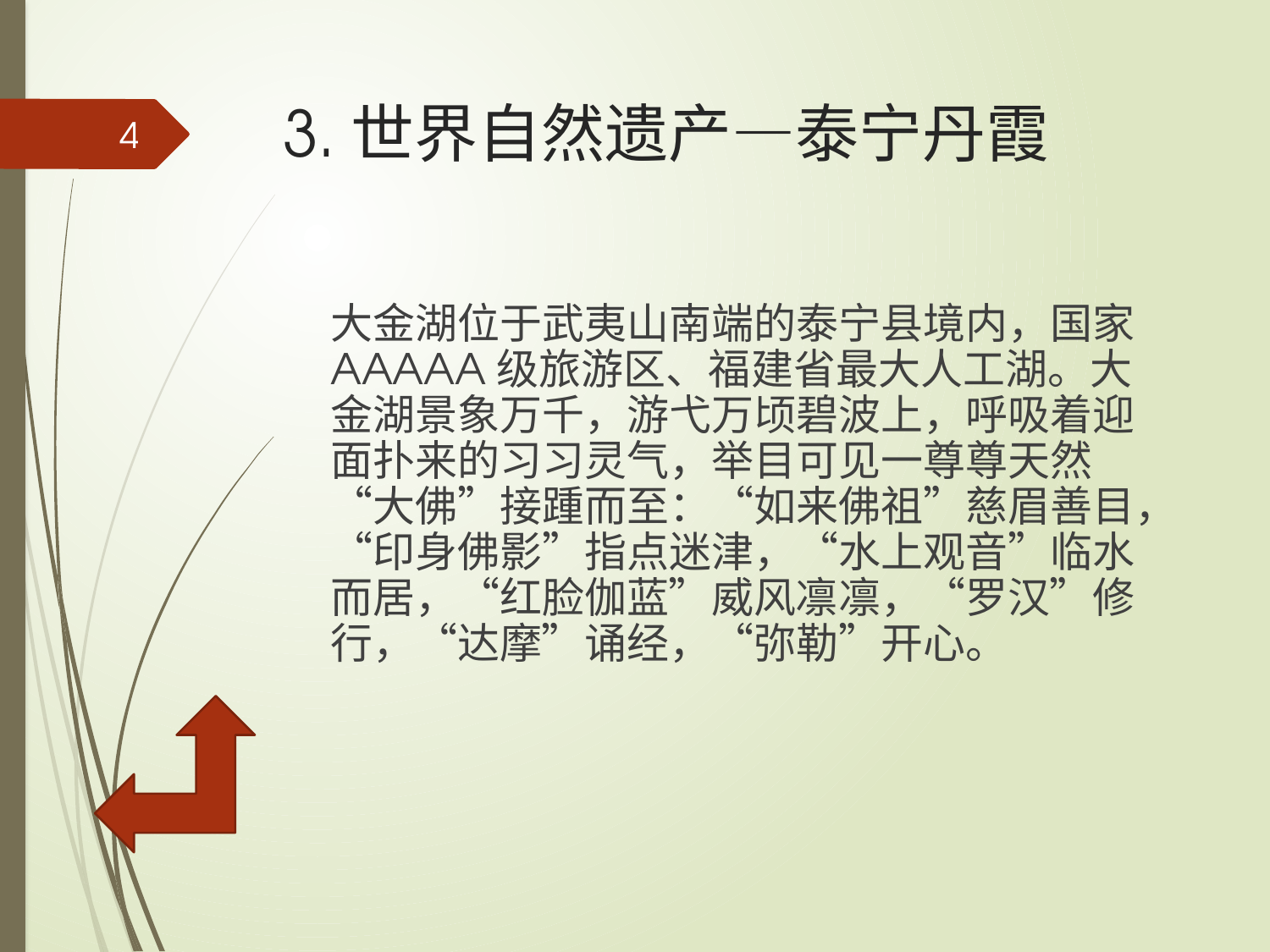

# 3.世界自然遗产—泰宁丹霞
4
    大金湖位于武夷山南端的泰宁县境内，国家AAAAA级旅游区、福建省最大人工湖。大金湖景象万千，游弋万顷碧波上，呼吸着迎面扑来的习习灵气，举目可见一尊尊天然“大佛”接踵而至：“如来佛祖”慈眉善目，“印身佛影”指点迷津，“水上观音”临水而居，“红脸伽蓝”威风凛凛，“罗汉”修行，“达摩”诵经，“弥勒”开心。